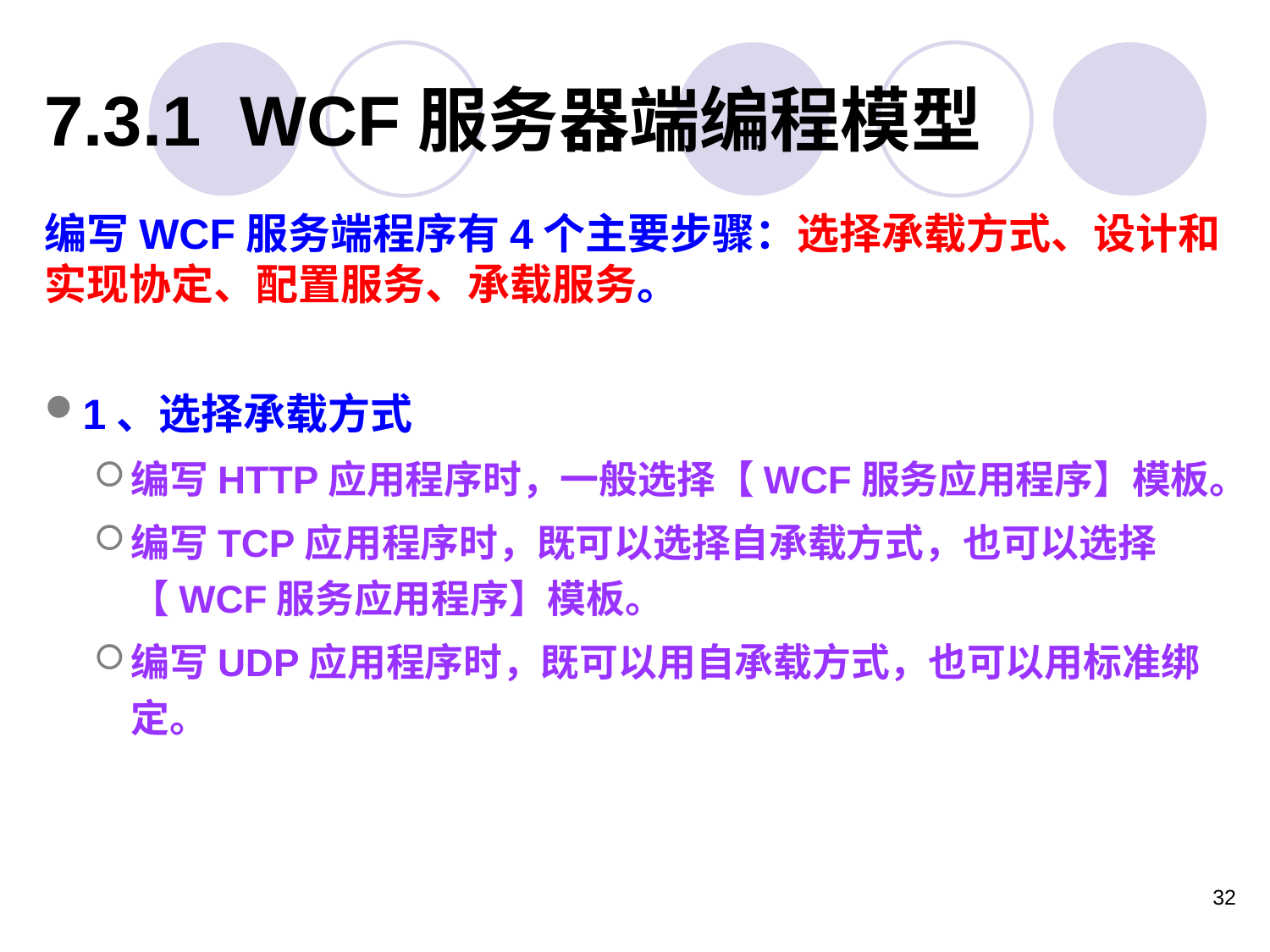

# 7.3.1  WCF服务器端编程模型
编写WCF服务端程序有4个主要步骤：选择承载方式、设计和实现协定、配置服务、承载服务。

1、选择承载方式
编写HTTP应用程序时，一般选择【WCF服务应用程序】模板。
编写TCP应用程序时，既可以选择自承载方式，也可以选择【WCF服务应用程序】模板。
编写UDP应用程序时，既可以用自承载方式，也可以用标准绑定。

32